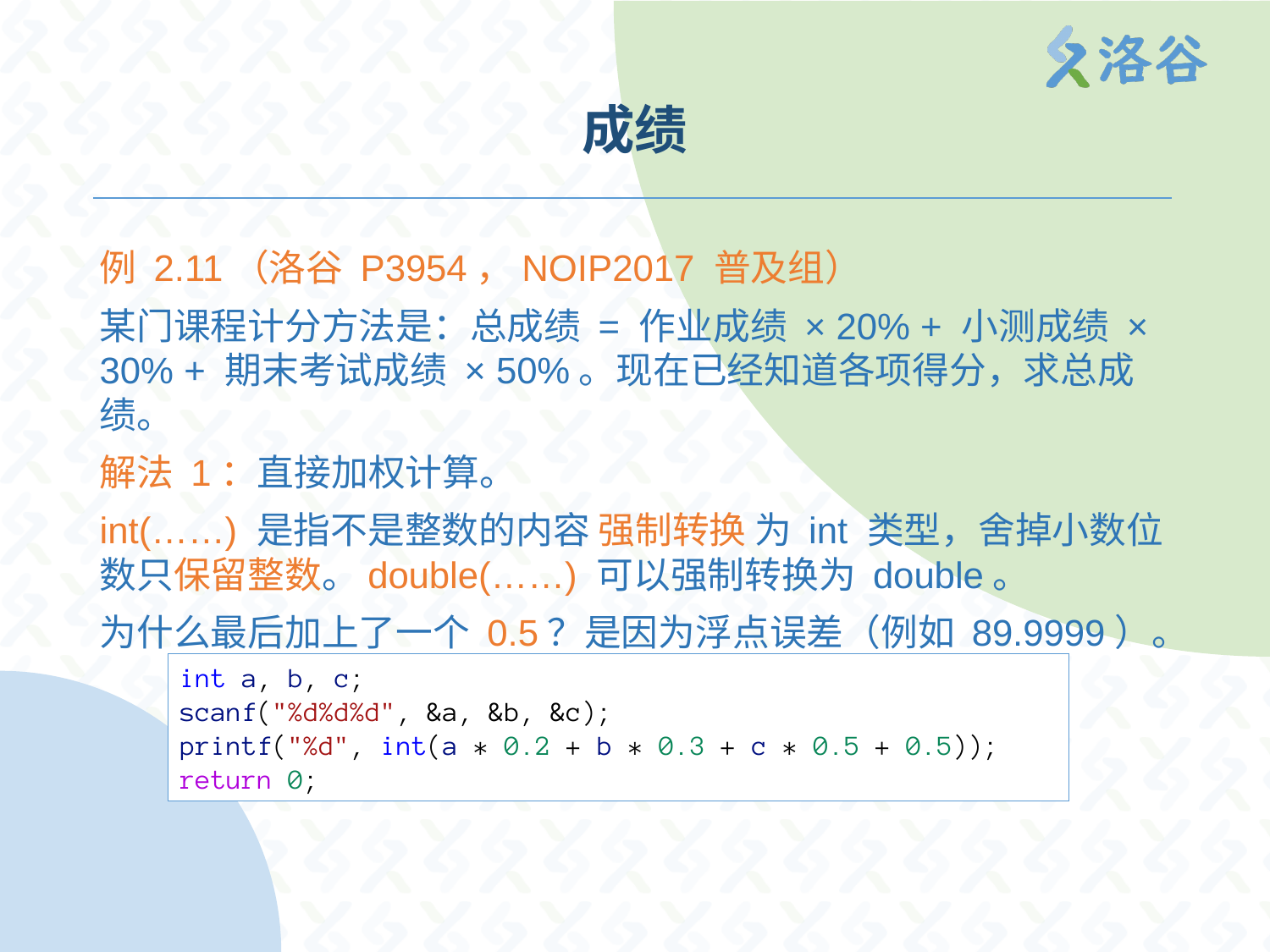

# 成绩
例 2.11（洛谷 P3954，NOIP2017 普及组）
某门课程计分方法是：总成绩 = 作业成绩 × 20% + 小测成绩 × 30% + 期末考试成绩 × 50%。现在已经知道各项得分，求总成绩。
解法 1：直接加权计算。
int(……) 是指不是整数的内容 强制转换 为 int 类型，舍掉小数位数只保留整数。double(……) 可以强制转换为 double。
为什么最后加上了一个 0.5？是因为浮点误差（例如 89.9999）。

int a, b, c;
scanf("%d%d%d", &a, &b, &c);
printf("%d", int(a * 0.2 + b * 0.3 + c * 0.5 + 0.5));
return 0;